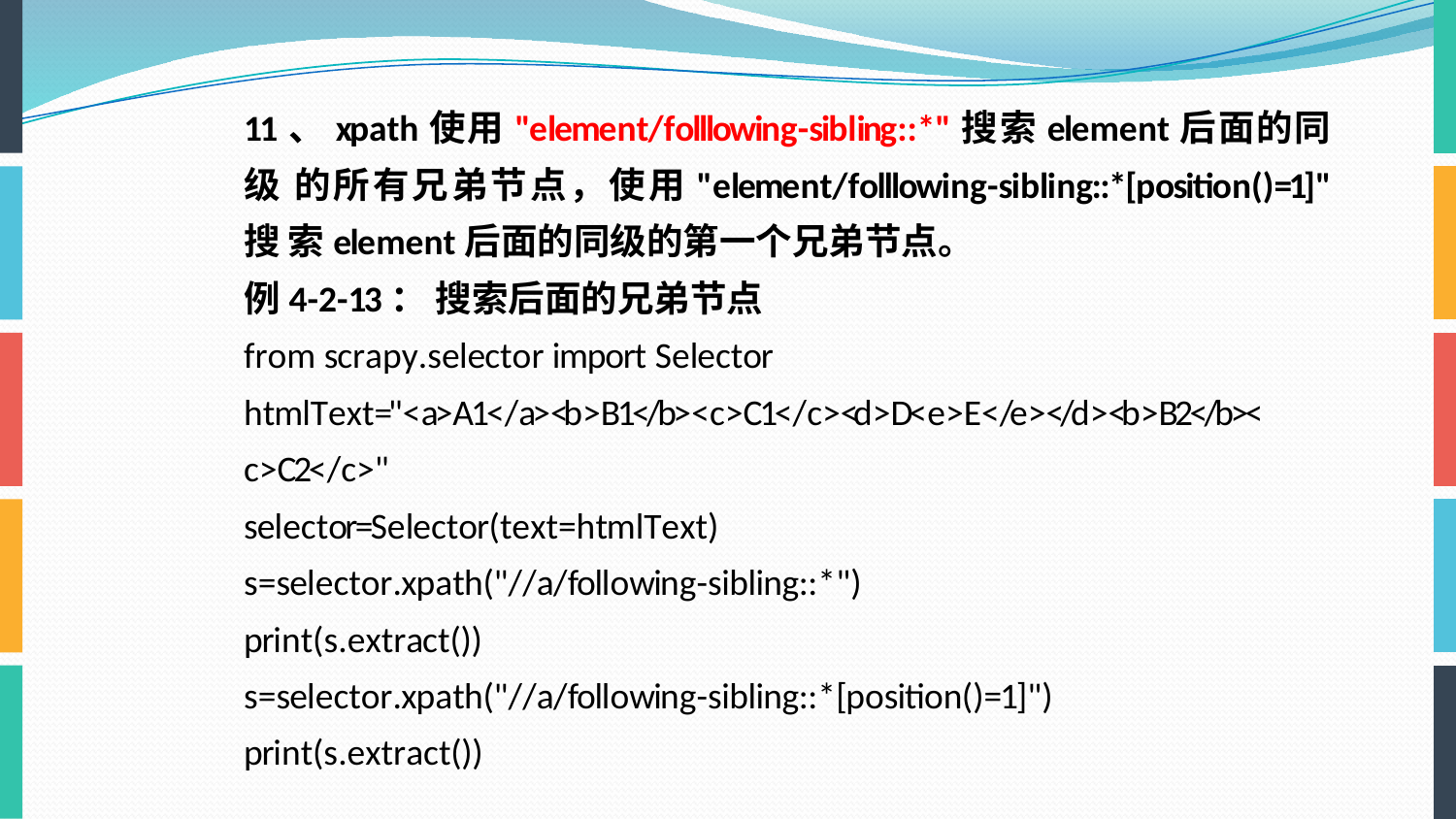

11、xpath使用"element/folllowing-sibling::*"搜索element后面的同级 的所有兄弟节点，使用"element/folllowing-sibling::*[position()=1]" 搜 索element后面的同级的第一个兄弟节点。
例4-2-13： 搜索后面的兄弟节点
from scrapy.selector import Selector htmlText="<a>A1</a><b>B1</b><c>C1</c><d>D<e>E</e></d><b>B2</b>< c>C2</c>"
selector=Selector(text=htmlText) s=selector.xpath("//a/following-sibling::*") print(s.extract())
s=selector.xpath("//a/following-sibling::*[position()=1]") print(s.extract())